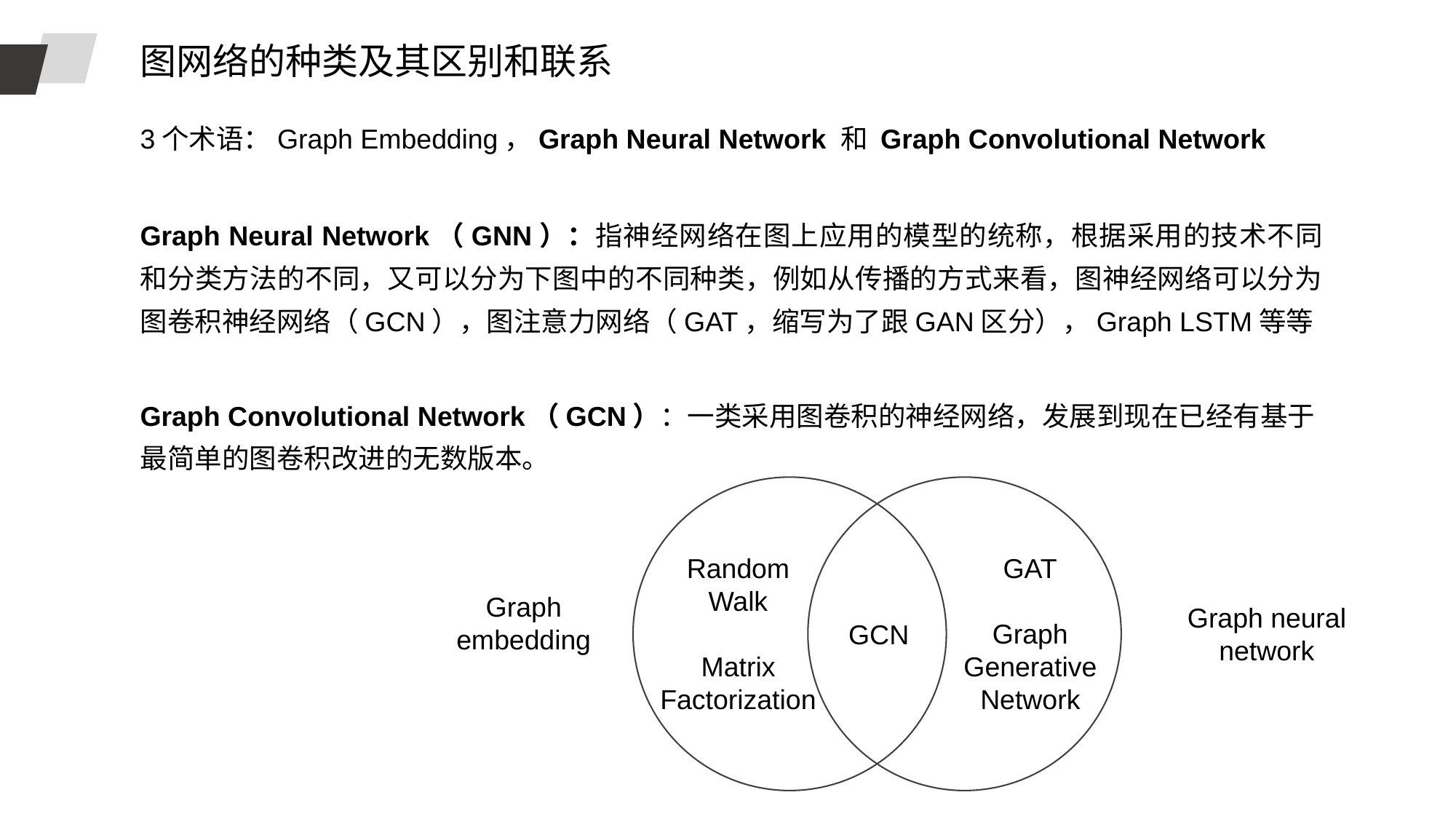

图网络的种类及其区别和联系
3个术语：Graph Embedding，Graph Neural Network 和 Graph Convolutional Network
Graph Neural Network（GNN）：指神经网络在图上应用的模型的统称，根据采用的技术不同和分类方法的不同，又可以分为下图中的不同种类，例如从传播的方式来看，图神经网络可以分为图卷积神经网络（GCN），图注意力网络（GAT，缩写为了跟GAN区分），Graph LSTM等等
Graph Convolutional Network（GCN）：一类采用图卷积的神经网络，发展到现在已经有基于最简单的图卷积改进的无数版本。

Random Walk

Matrix Factorization
GAT

Graph Generative Network
Graph embedding
Graph neural network
GCN